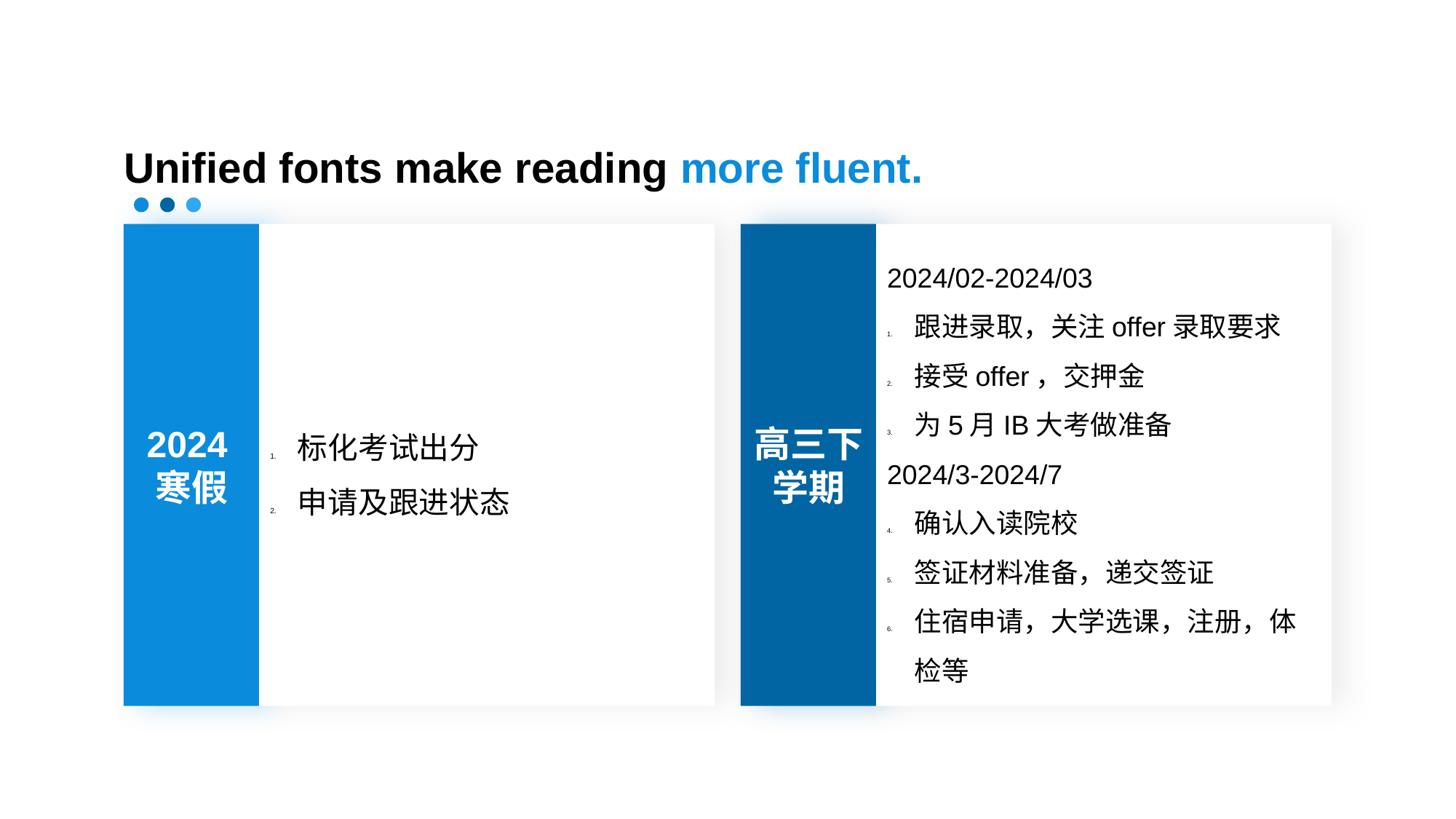

Unified fonts make reading more fluent.

2024寒假
高三下学期
标化考试出分
申请及跟进状态
2024/02-2024/03
跟进录取，关注offer录取要求
接受offer，交押金
为5月IB大考做准备
2024/3-2024/7
确认入读院校
签证材料准备，递交签证
住宿申请，大学选课，注册，体检等